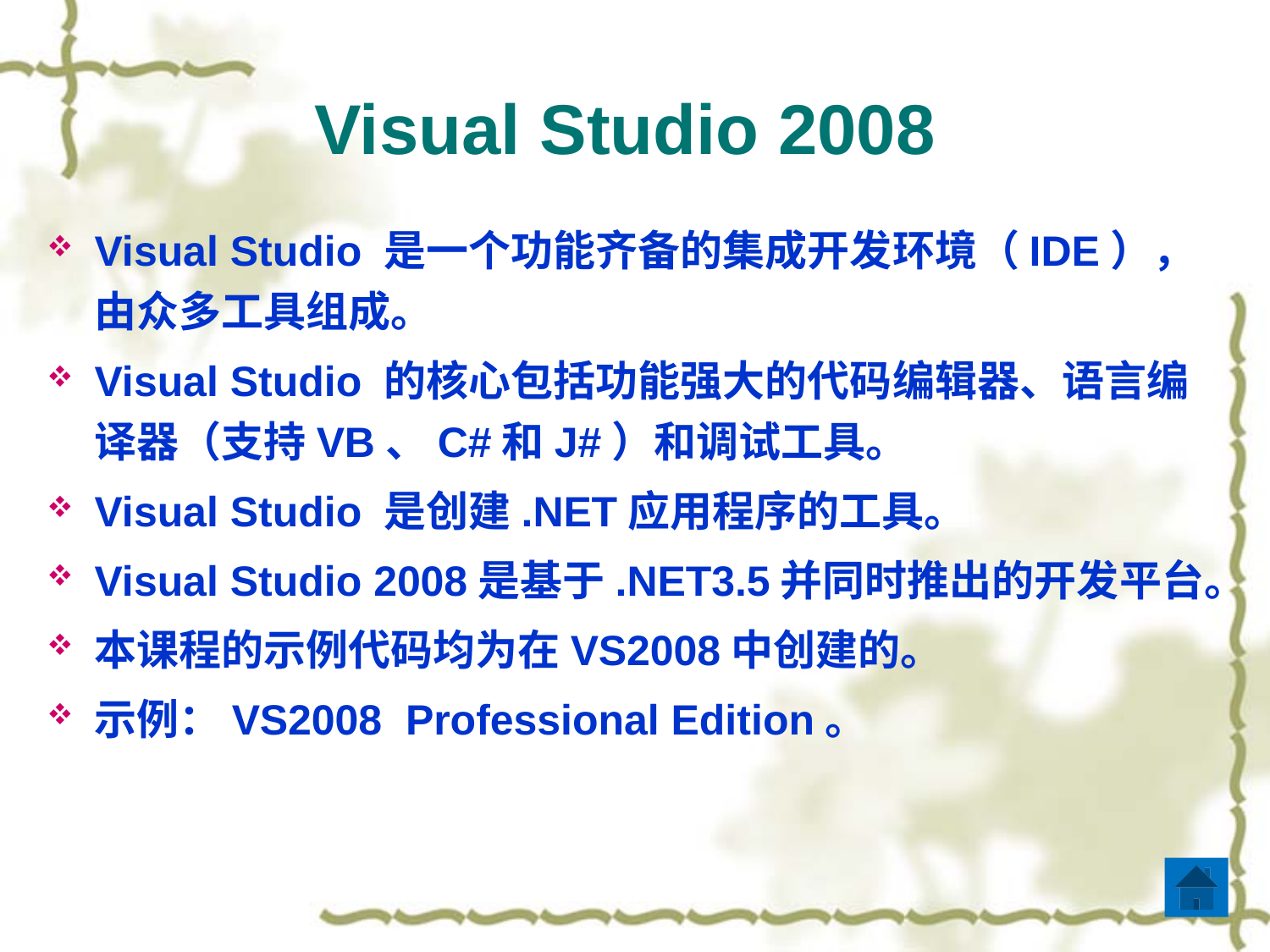

Visual Studio 2008
Visual Studio 是一个功能齐备的集成开发环境（IDE），由众多工具组成。
Visual Studio 的核心包括功能强大的代码编辑器、语言编译器（支持VB、C#和J#）和调试工具。
Visual Studio 是创建.NET应用程序的工具。
Visual Studio 2008是基于.NET3.5并同时推出的开发平台。
本课程的示例代码均为在VS2008中创建的。
示例：VS2008  Professional Edition。